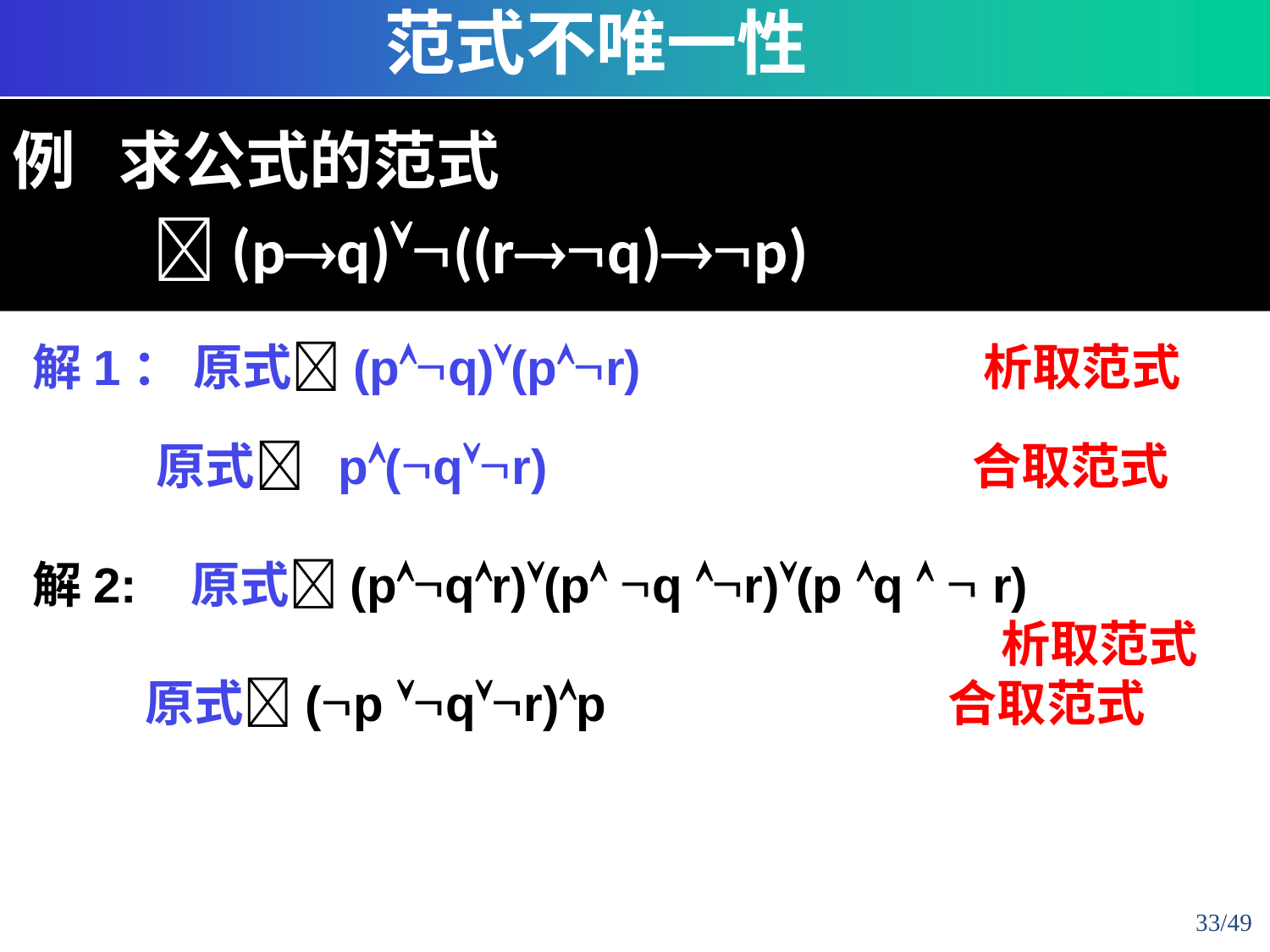

范式不唯一性
例   求公式的范式
        ¬(p→q)∨¬((r→¬q)→¬p)
解1： 原式⇔(p∧¬q)∨(p∧¬r)                        析取范式
          原式⇔  p∧(¬q∨¬r)                              合取范式

解2:   原式⇔(p∧¬q∧r)∨(p∧ ¬q ∧¬r)∨(p ∧q ∧ ¬ r)
析取范式
         原式⇔(¬p ∨¬q∨¬r)∧p                        合取范式
33/49